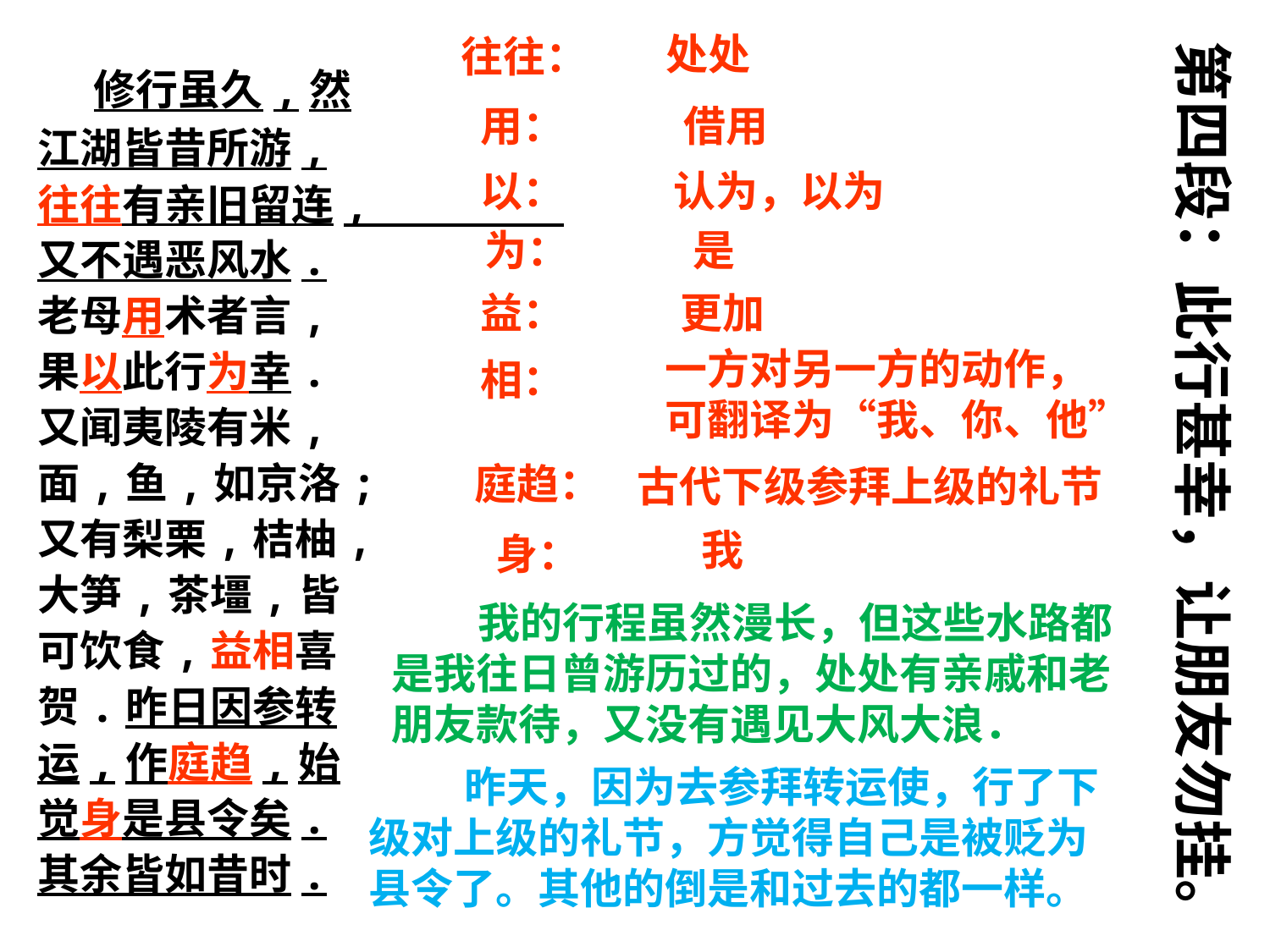

处处
往往：
第四段：此行甚幸，让朋友勿挂。
　修行虽久,然江湖皆昔所游,往往有亲旧留连,又不遇恶风水.老母用术者言,果以此行为幸.又闻夷陵有米,面,鱼,如京洛;又有梨栗,桔柚,大笋,茶壃,皆可饮食,益相喜贺.昨日因参转运,作庭趋,始觉身是县令矣.其余皆如昔时.
用：
借用
以：
认为，以为
是
为：
益：
更加
一方对另一方的动作，
可翻译为“我、你、他”
相：
庭趋：
古代下级参拜上级的礼节
我
身：
        我的行程虽然漫长，但这些水路都是我往日曾游历过的，处处有亲戚和老朋友款待，又没有遇见大风大浪．
         昨天，因为去参拜转运使，行了下级对上级的礼节，方觉得自己是被贬为县令了。其他的倒是和过去的都一样。